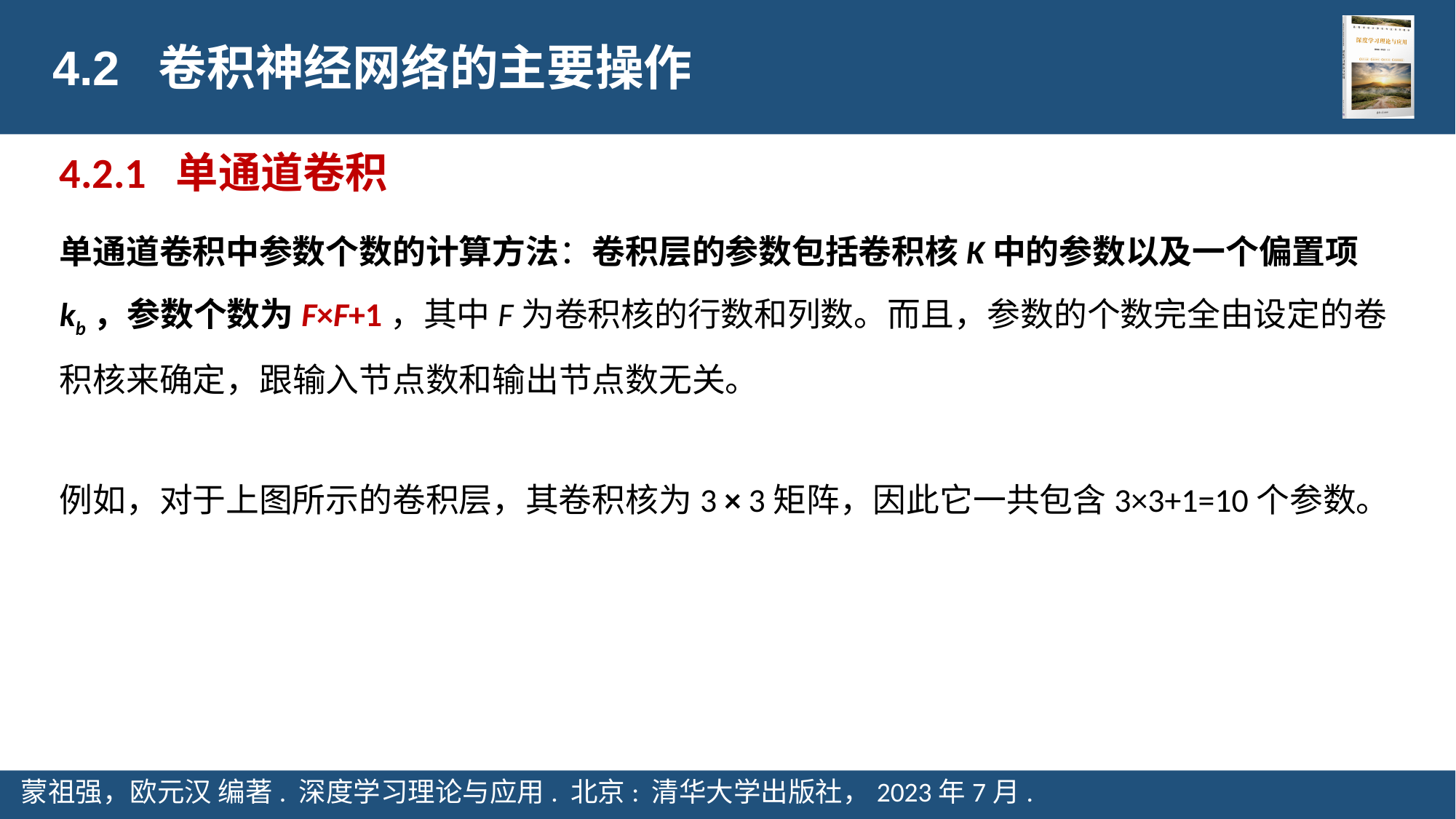

4.2  卷积神经网络的主要操作
4.2.1  单通道卷积
单通道卷积中参数个数的计算方法：卷积层的参数包括卷积核K中的参数以及一个偏置项kb，参数个数为F×F+1，其中F为卷积核的行数和列数。而且，参数的个数完全由设定的卷积核来确定，跟输入节点数和输出节点数无关。

例如，对于上图所示的卷积层，其卷积核为3 × 3矩阵，因此它一共包含3×3+1=10个参数。